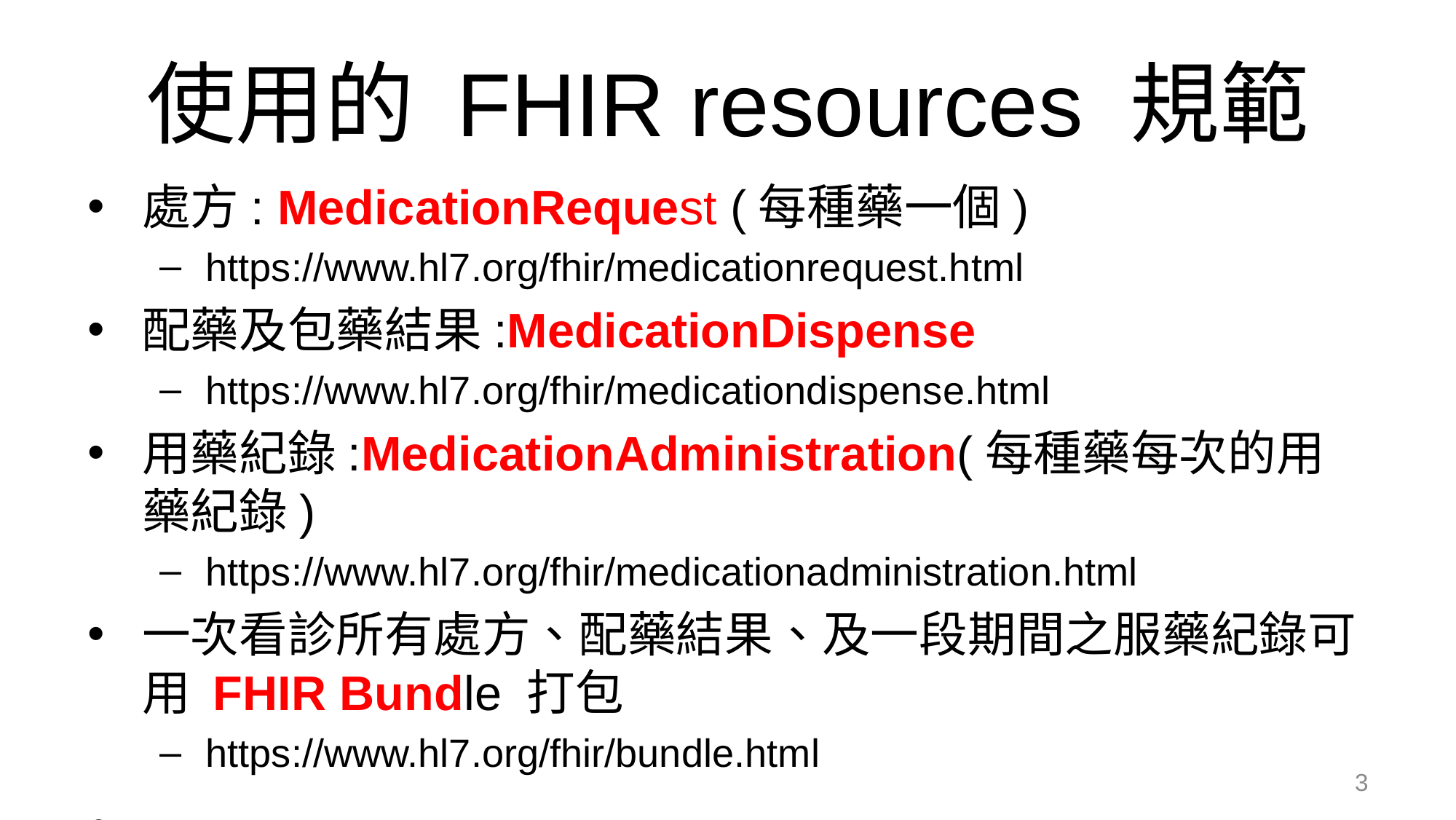

# 使用的 FHIR resources 規範
處方: MedicationRequest (每種藥一個)
https://www.hl7.org/fhir/medicationrequest.html
配藥及包藥結果:MedicationDispense
https://www.hl7.org/fhir/medicationdispense.html
用藥紀錄:MedicationAdministration(每種藥每次的用藥紀錄)
https://www.hl7.org/fhir/medicationadministration.html
一次看診所有處方、配藥結果、及一段期間之服藥紀錄可用 FHIR Bundle 打包
https://www.hl7.org/fhir/bundle.html

3